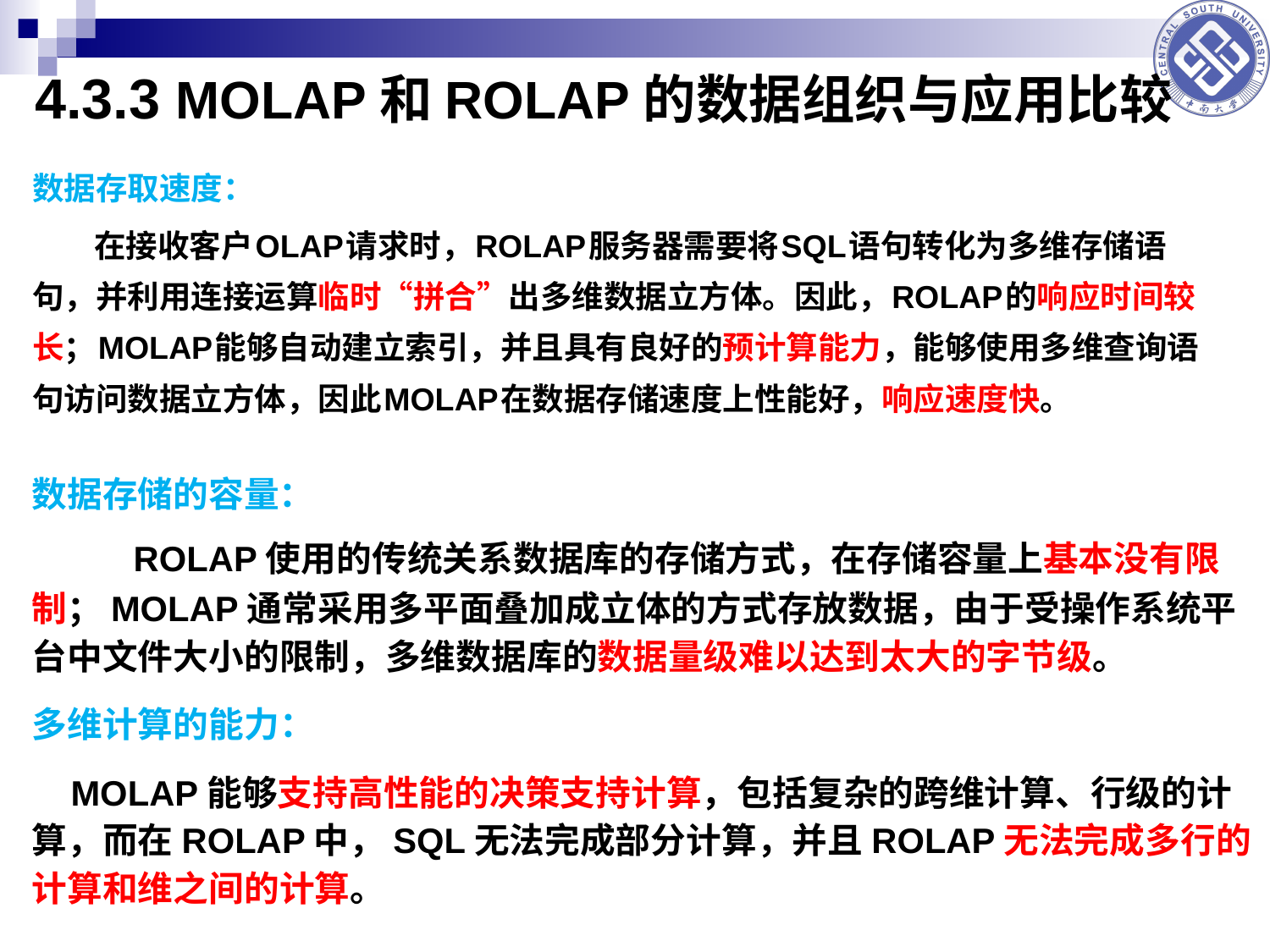

4.3.3 MOLAP和ROLAP的数据组织与应用比较
数据存取速度：
                  在接收客户OLAP请求时，ROLAP服务器需要将SQL语句转化为多维存储语句，并利用连接运算临时“拼合”出多维数据立方体。因此，ROLAP的响应时间较长；MOLAP能够自动建立索引，并且具有良好的预计算能力，能够使用多维查询语句访问数据立方体，因此MOLAP在数据存储速度上性能好，响应速度快。

数据存储的容量：
    ROLAP使用的传统关系数据库的存储方式，在存储容量上基本没有限制；MOLAP通常采用多平面叠加成立体的方式存放数据，由于受操作系统平台中文件大小的限制，多维数据库的数据量级难以达到太大的字节级。
多维计算的能力：
    MOLAP能够支持高性能的决策支持计算，包括复杂的跨维计算、行级的计算，而在ROLAP中，SQL无法完成部分计算，并且ROLAP无法完成多行的计算和维之间的计算。